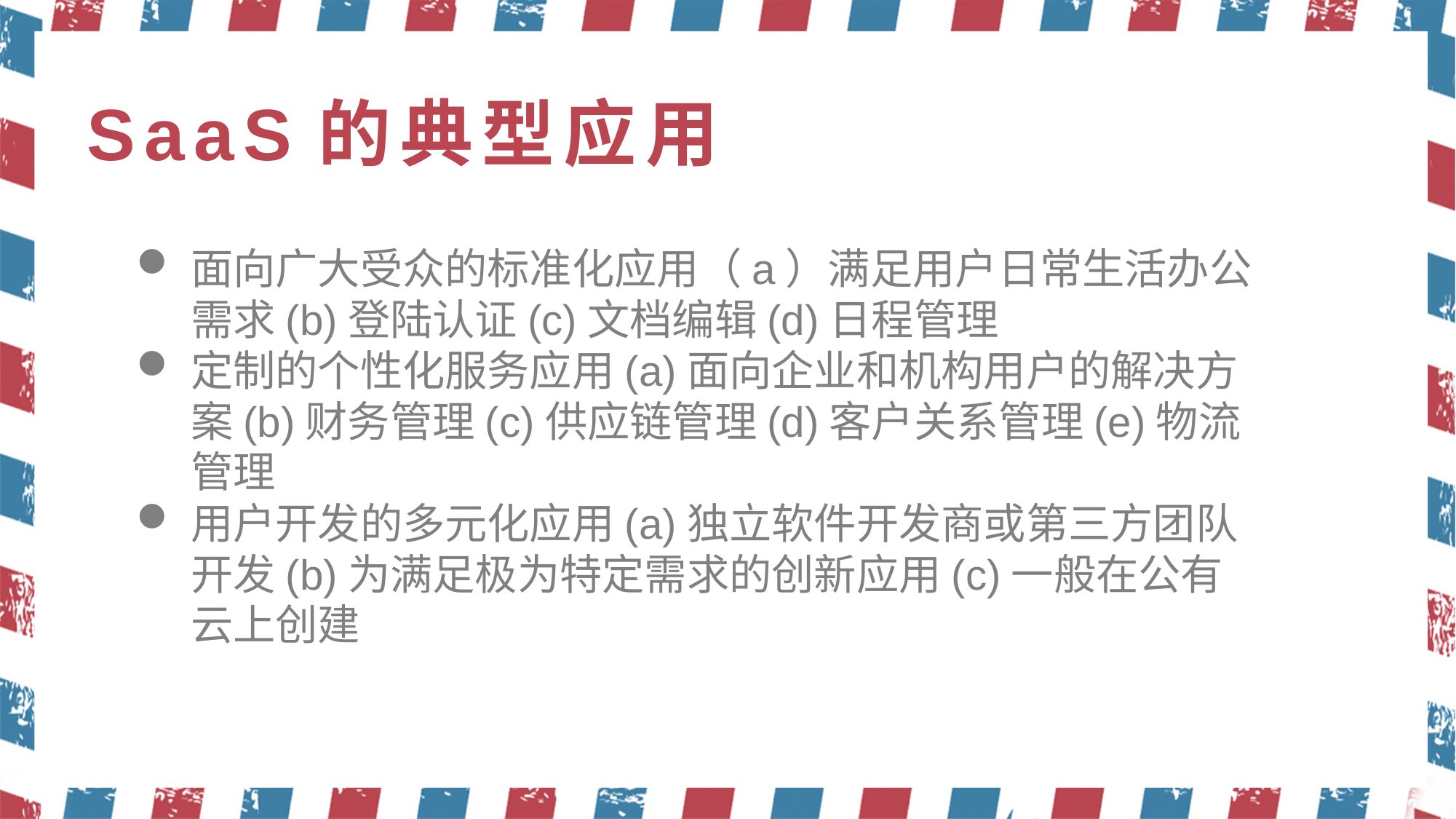

SaaS的典型应用
面向广大受众的标准化应用（a）满足用户日常生活办公需求(b)登陆认证(c)文档编辑(d)日程管理
定制的个性化服务应用(a)面向企业和机构用户的解决方案(b)财务管理(c)供应链管理(d)客户关系管理(e)物流管理
用户开发的多元化应用(a)独立软件开发商或第三方团队开发(b)为满足极为特定需求的创新应用(c)一般在公有云上创建